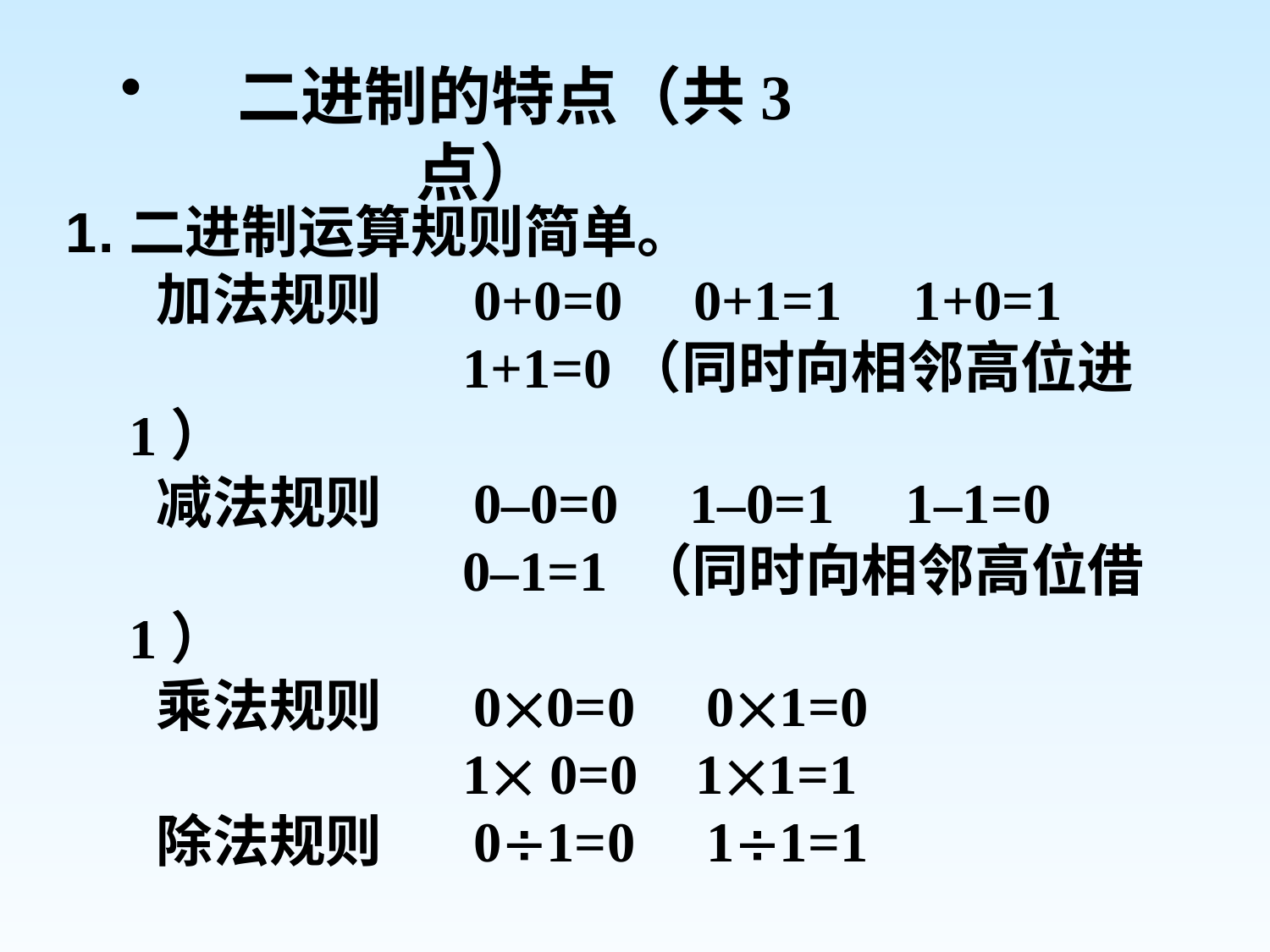

# 二进制的特点（共3点）
二进制运算规则简单。
      加法规则      0+0=0     0+1=1     1+0=1
                            1+1=0（同时向相邻高位进1）
      减法规则      0–0=0     1–0=1     1–1=0
                            0–1=1 （同时向相邻高位借1）
      乘法规则      0×0=0     0×1=0
                            1× 0=0    1×1=1
      除法规则      0÷1=0     1÷1=1
24